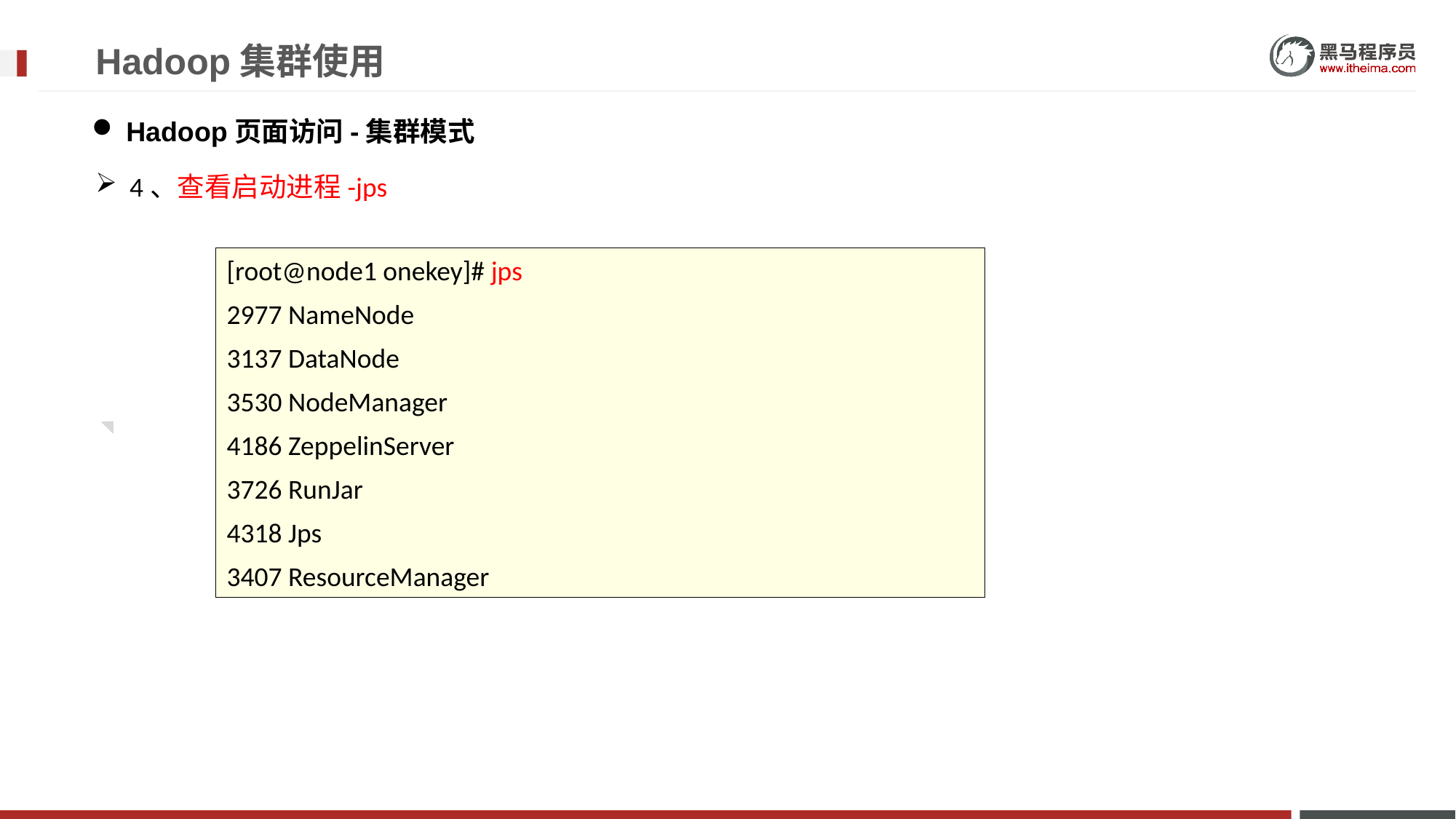

# Hadoop集群使用
Hadoop页面访问-集群模式
4、查看启动进程-jps
[root@node1 onekey]# jps
2977 NameNode
3137 DataNode
3530 NodeManager
4186 ZeppelinServer
3726 RunJar
4318 Jps
3407 ResourceManager